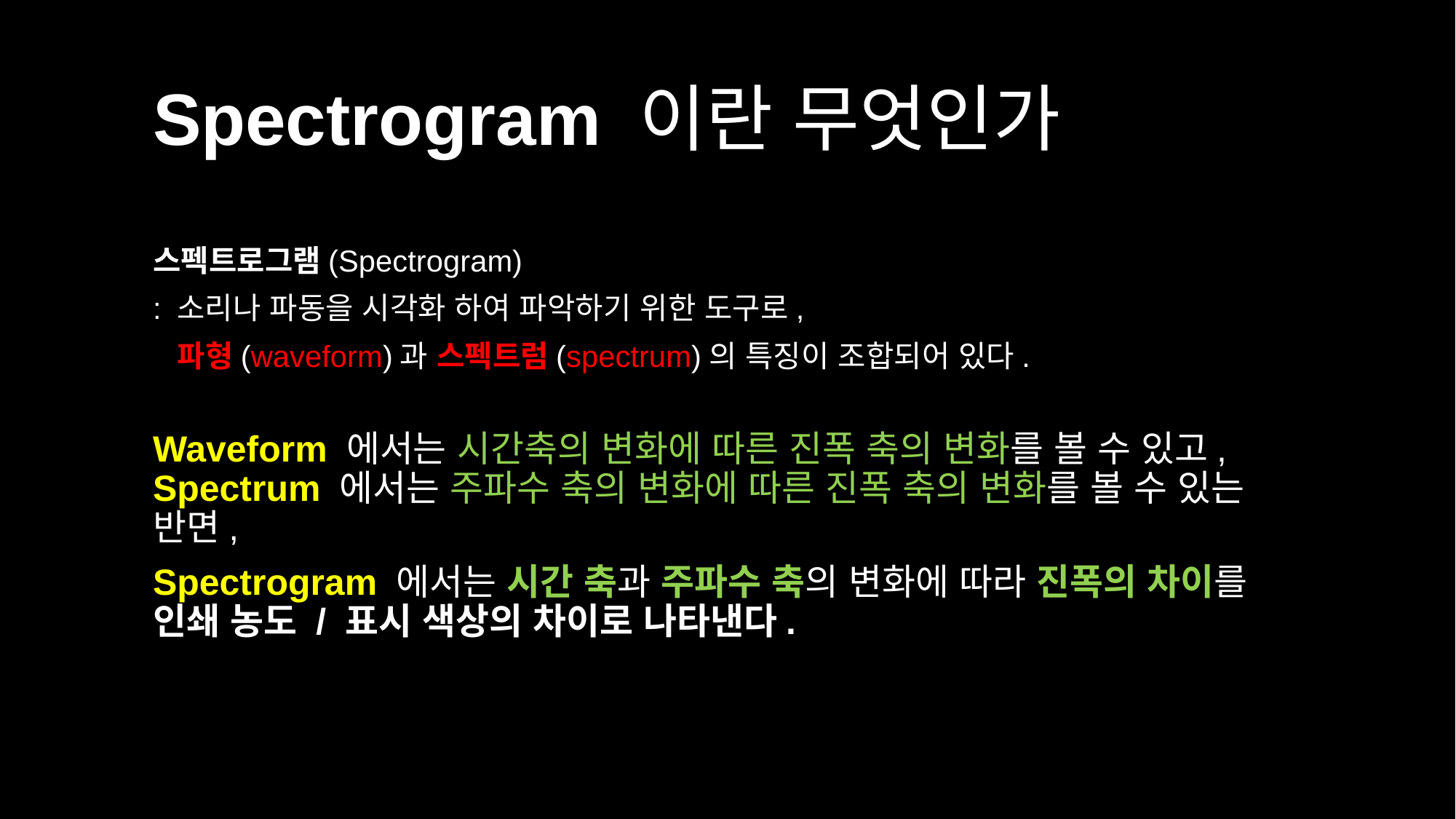

Spectrogram 이란 무엇인가
스펙트로그램(Spectrogram)
: 소리나 파동을 시각화 하여 파악하기 위한 도구로,
  파형(waveform)과 스펙트럼(spectrum)의 특징이 조합되어 있다.

Waveform 에서는 시간축의 변화에 따른 진폭 축의 변화를 볼 수 있고, Spectrum 에서는 주파수 축의 변화에 따른 진폭 축의 변화를 볼 수 있는 반면,
Spectrogram 에서는 시간 축과 주파수 축의 변화에 따라 진폭의 차이를 인쇄 농도 / 표시 색상의 차이로 나타낸다.